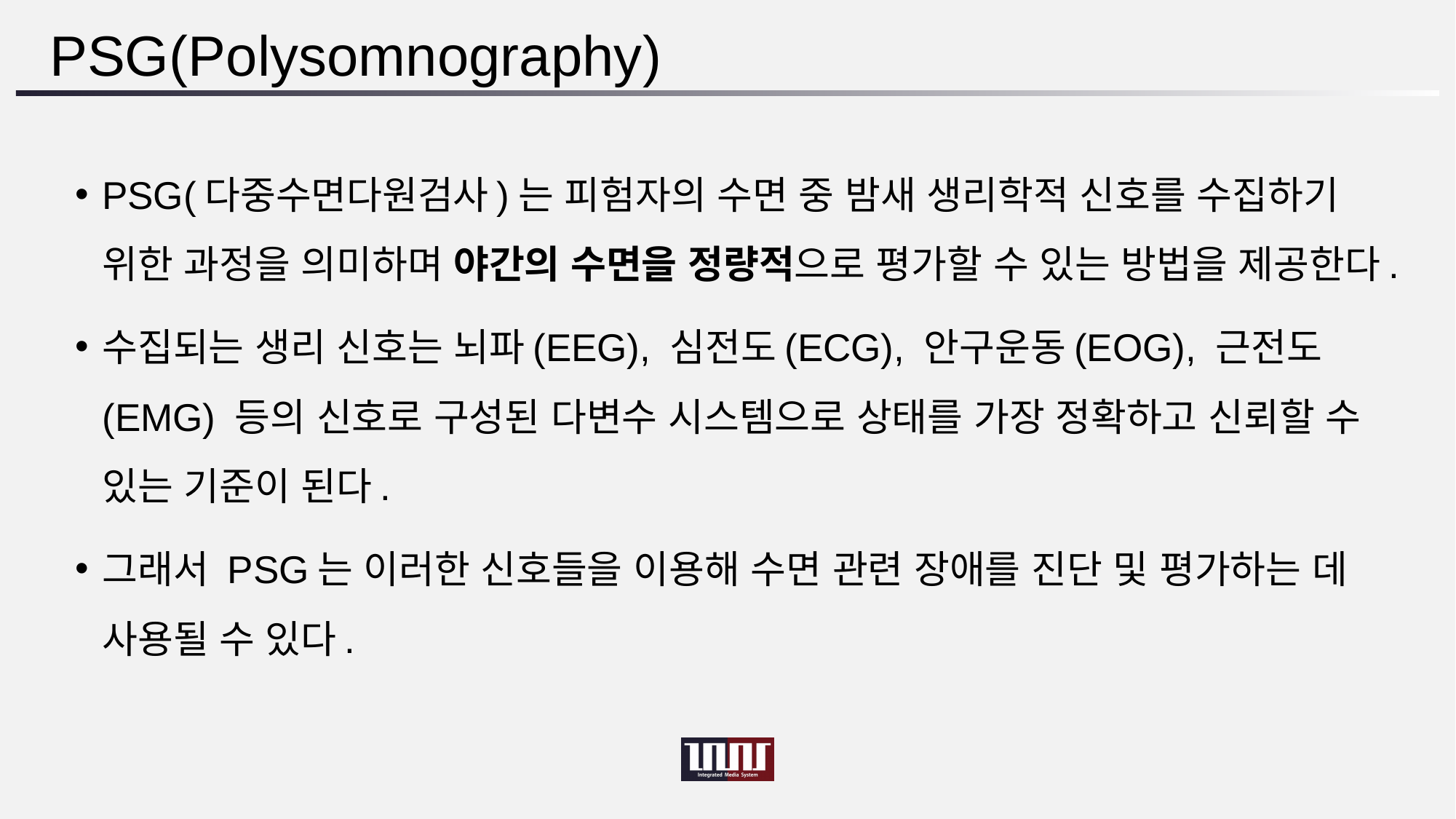

# PSG(Polysomnography)
PSG(다중수면다원검사)는 피험자의 수면 중 밤새 생리학적 신호를 수집하기 위한 과정을 의미하며 야간의 수면을 정량적으로 평가할 수 있는 방법을 제공한다.
수집되는 생리 신호는 뇌파(EEG), 심전도(ECG), 안구운동(EOG), 근전도(EMG) 등의 신호로 구성된 다변수 시스템으로 상태를 가장 정확하고 신뢰할 수 있는 기준이 된다.
그래서 PSG는 이러한 신호들을 이용해 수면 관련 장애를 진단 및 평가하는 데 사용될 수 있다.